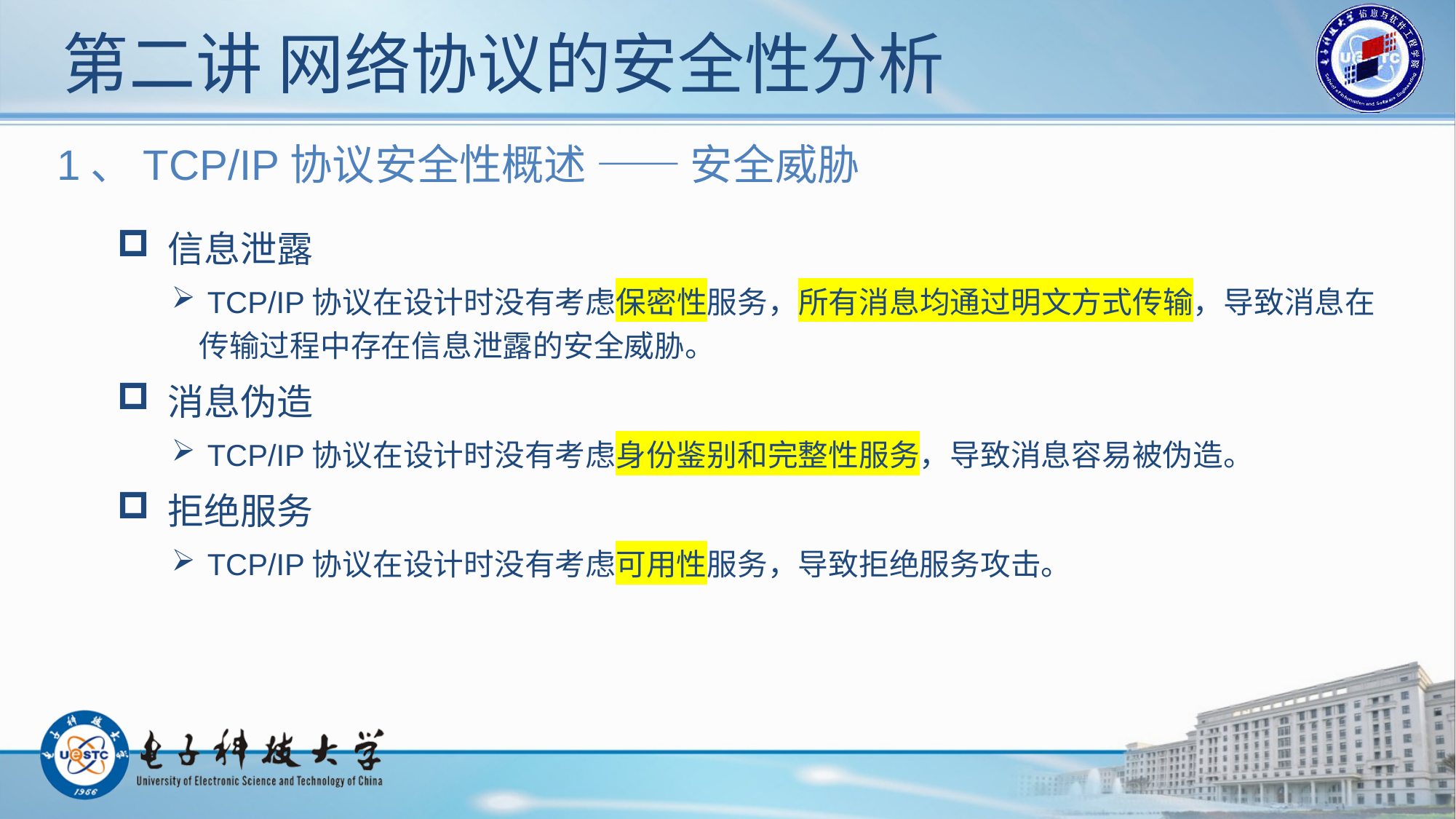

# 第二讲 网络协议的安全性分析
1、TCP/IP协议安全性概述 —— 安全威胁
 信息泄露
 TCP/IP协议在设计时没有考虑保密性服务，所有消息均通过明文方式传输，导致消息在传输过程中存在信息泄露的安全威胁。
 消息伪造
 TCP/IP协议在设计时没有考虑身份鉴别和完整性服务，导致消息容易被伪造。
 拒绝服务
 TCP/IP协议在设计时没有考虑可用性服务，导致拒绝服务攻击。